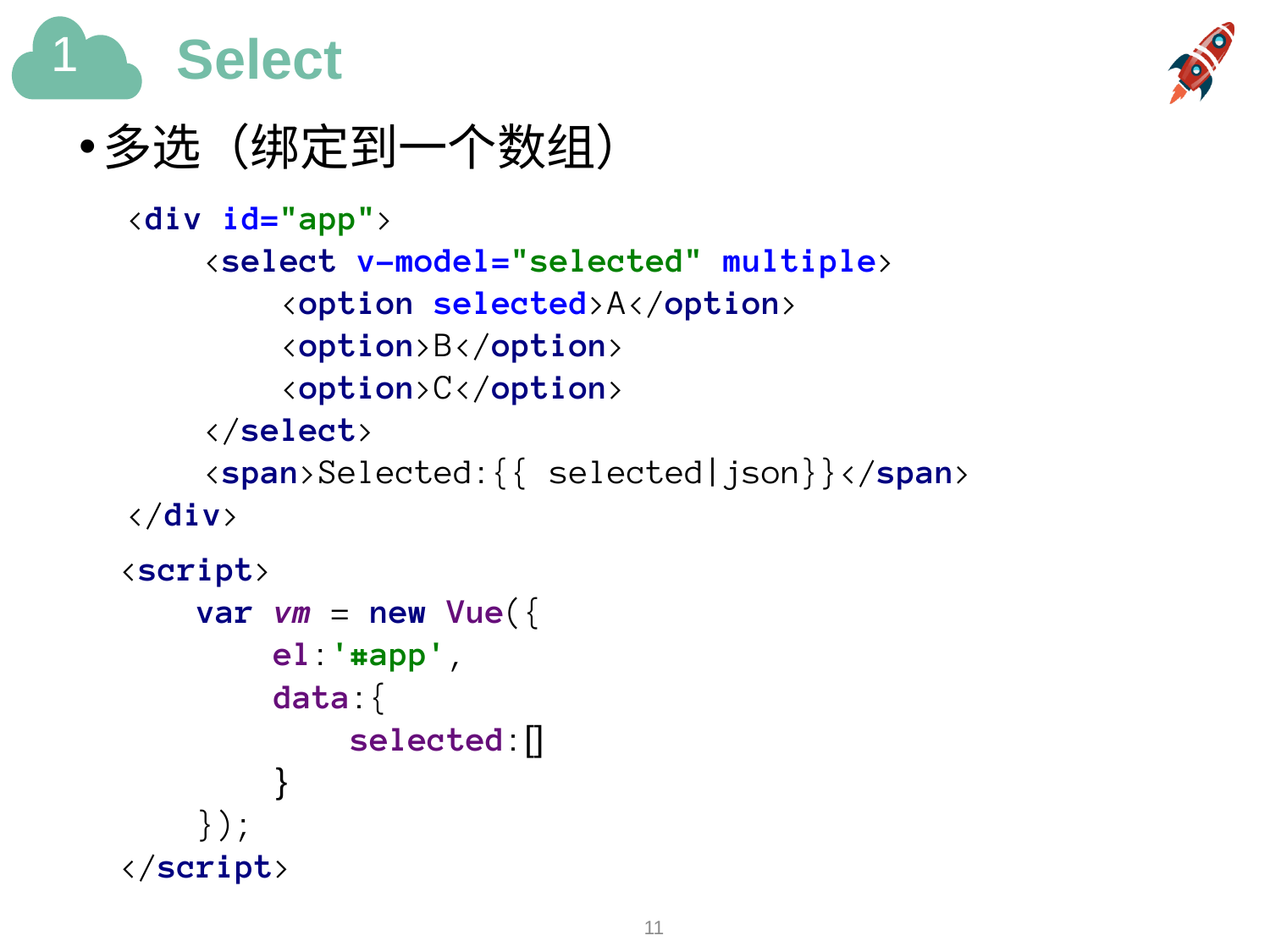

# Select
多选（绑定到一个数组）
<div id="app">
    <select v-model="selected" multiple>
        <option selected>A</option>
        <option>B</option>
        <option>C</option>
    </select>
    <span>Selected:{{ selected|json}}</span>
</div>
<script>
    var vm = new Vue({
        el:'#app',
        data:{
            selected:[]
                }
    });
</script>
11